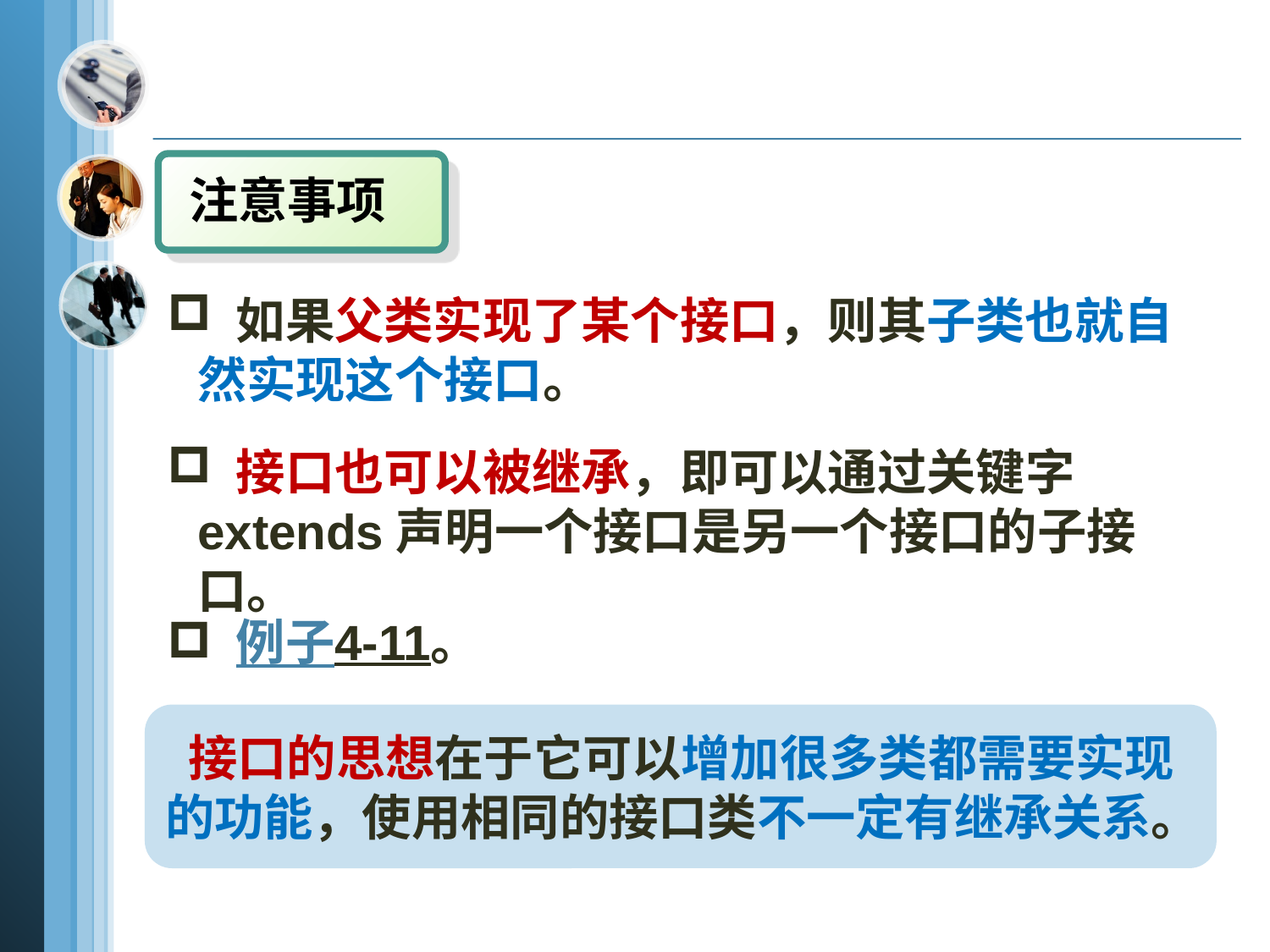

注意事项
 如果父类实现了某个接口，则其子类也就自然实现这个接口。
 接口也可以被继承，即可以通过关键字extends声明一个接口是另一个接口的子接口。
 例子4-11。
 接口的思想在于它可以增加很多类都需要实现
的功能，使用相同的接口类不一定有继承关系。